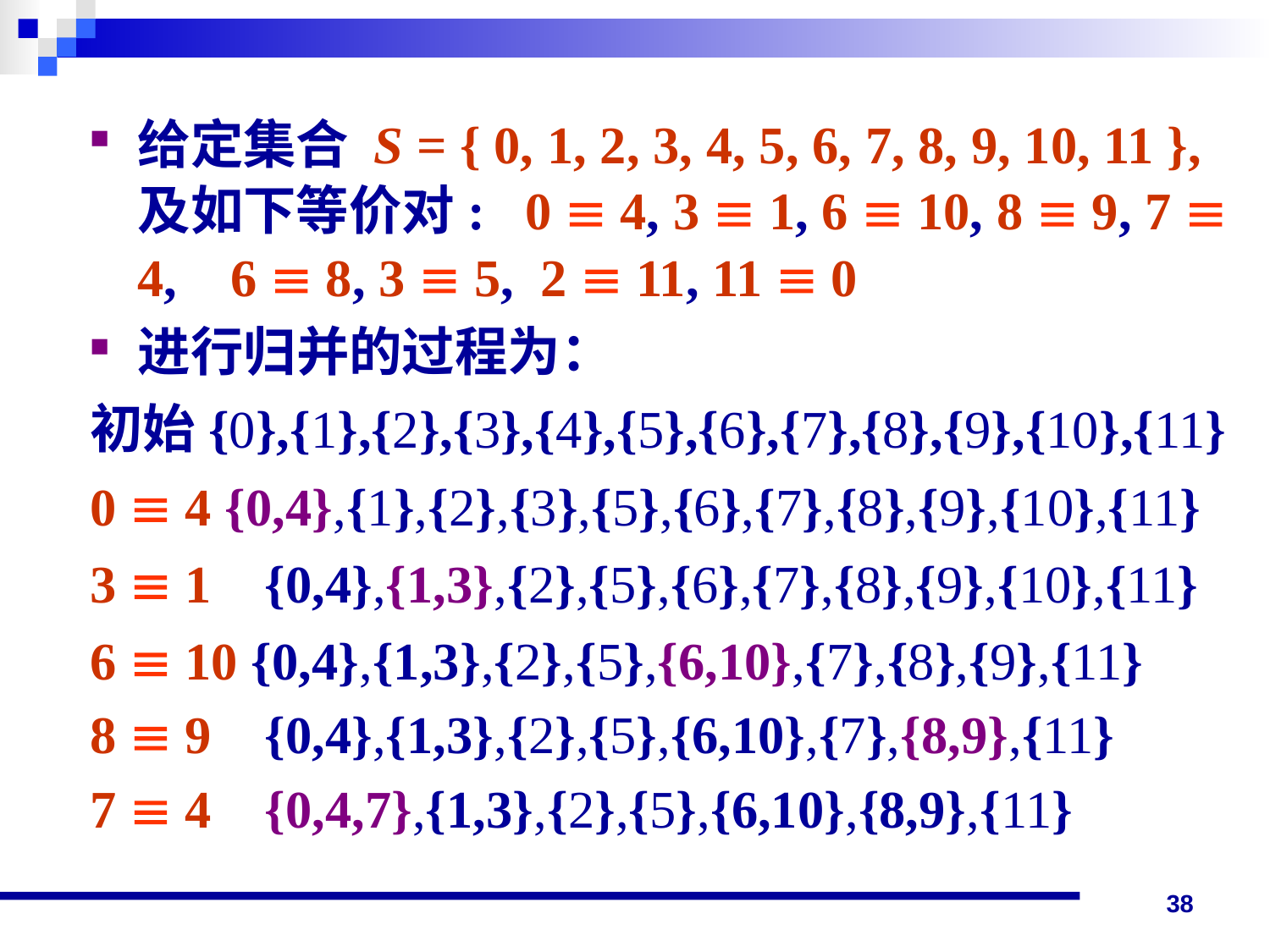

给定集合 S = { 0, 1, 2, 3, 4, 5, 6, 7, 8, 9, 10, 11 },及如下等价对:   0 ≡ 4, 3 ≡ 1, 6 ≡ 10, 8 ≡ 9, 7 ≡ 4,    6 ≡ 8, 3 ≡ 5,  2 ≡ 11, 11 ≡ 0
进行归并的过程为：
初始{0},{1},{2},{3},{4},{5},{6},{7},{8},{9},{10},{11}
0 ≡ 4 {0,4},{1},{2},{3},{5},{6},{7},{8},{9},{10},{11}
3 ≡ 1 	{0,4},{1,3},{2},{5},{6},{7},{8},{9},{10},{11}
6 ≡ 10 {0,4},{1,3},{2},{5},{6,10},{7},{8},{9},{11}
8 ≡ 9 	{0,4},{1,3},{2},{5},{6,10},{7},{8,9},{11}
7 ≡ 4 	{0,4,7},{1,3},{2},{5},{6,10},{8,9},{11}
38